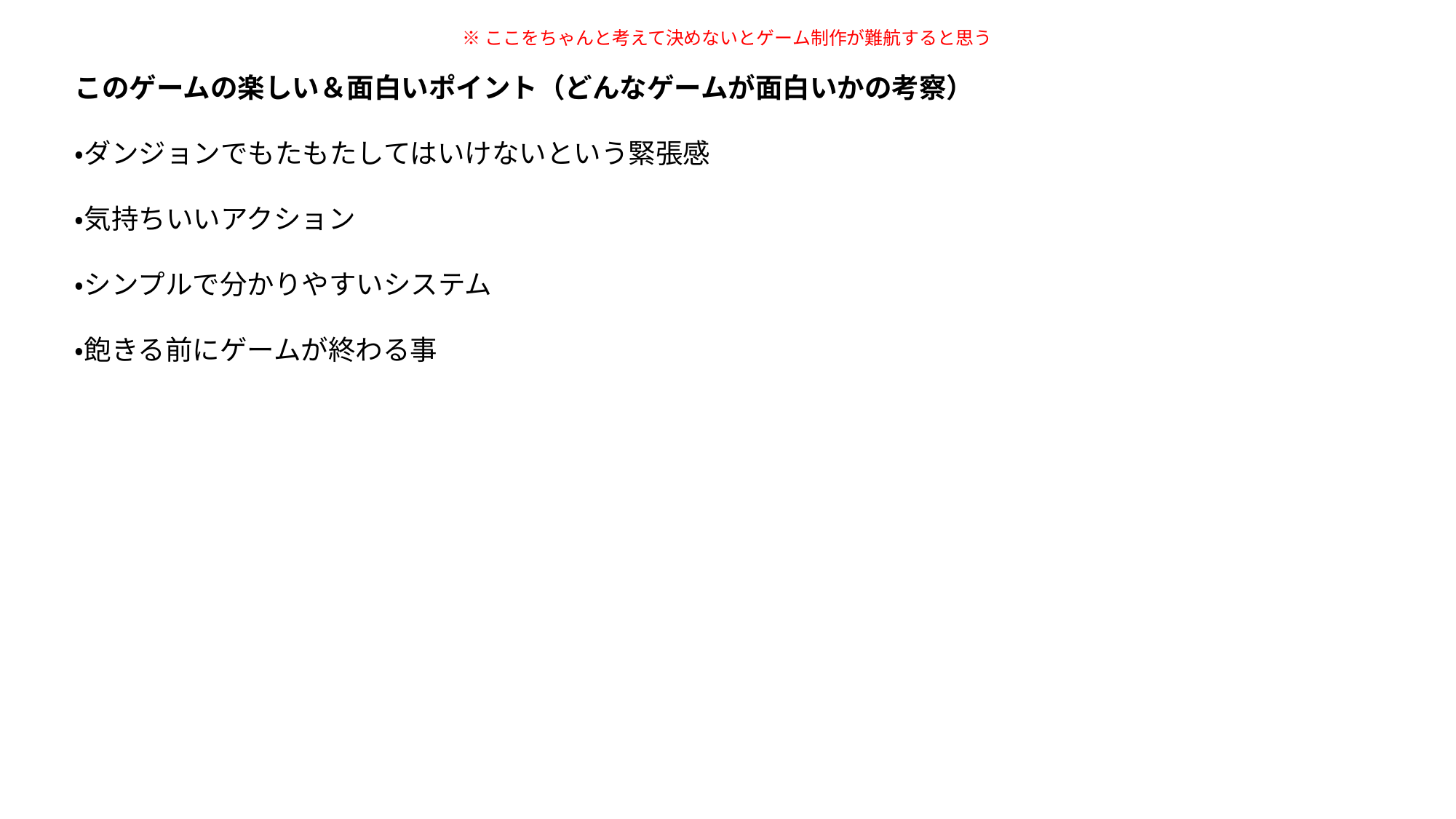

※ここをちゃんと考えて決めないとゲーム制作が難航すると思う
このゲームの楽しい＆面白いポイント（どんなゲームが面白いかの考察）

・ダンジョンでもたもたしてはいけないという緊張感

・気持ちいいアクション

・シンプルで分かりやすいシステム

・飽きる前にゲームが終わる事